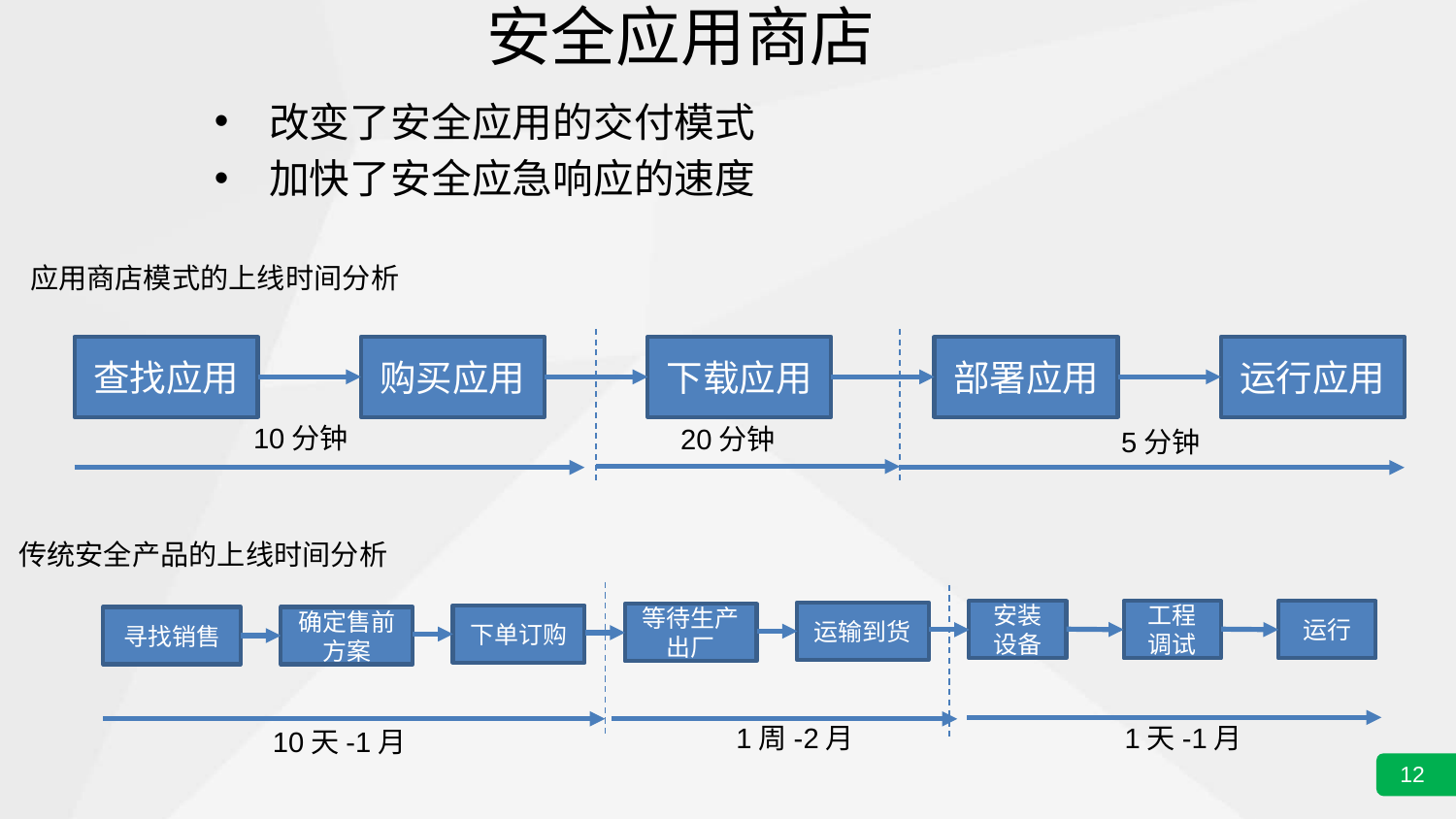

# 安全应用商店
改变了安全应用的交付模式
加快了安全应急响应的速度
应用商店模式的上线时间分析
查找应用
购买应用
下载应用
部署应用
运行应用
10分钟
20分钟
5分钟
传统安全产品的上线时间分析
安装设备
工程调试
运行
运输到货
等待生产出厂
下单订购
寻找销售
确定售前方案
1周-2月
1天-1月
10天-1月